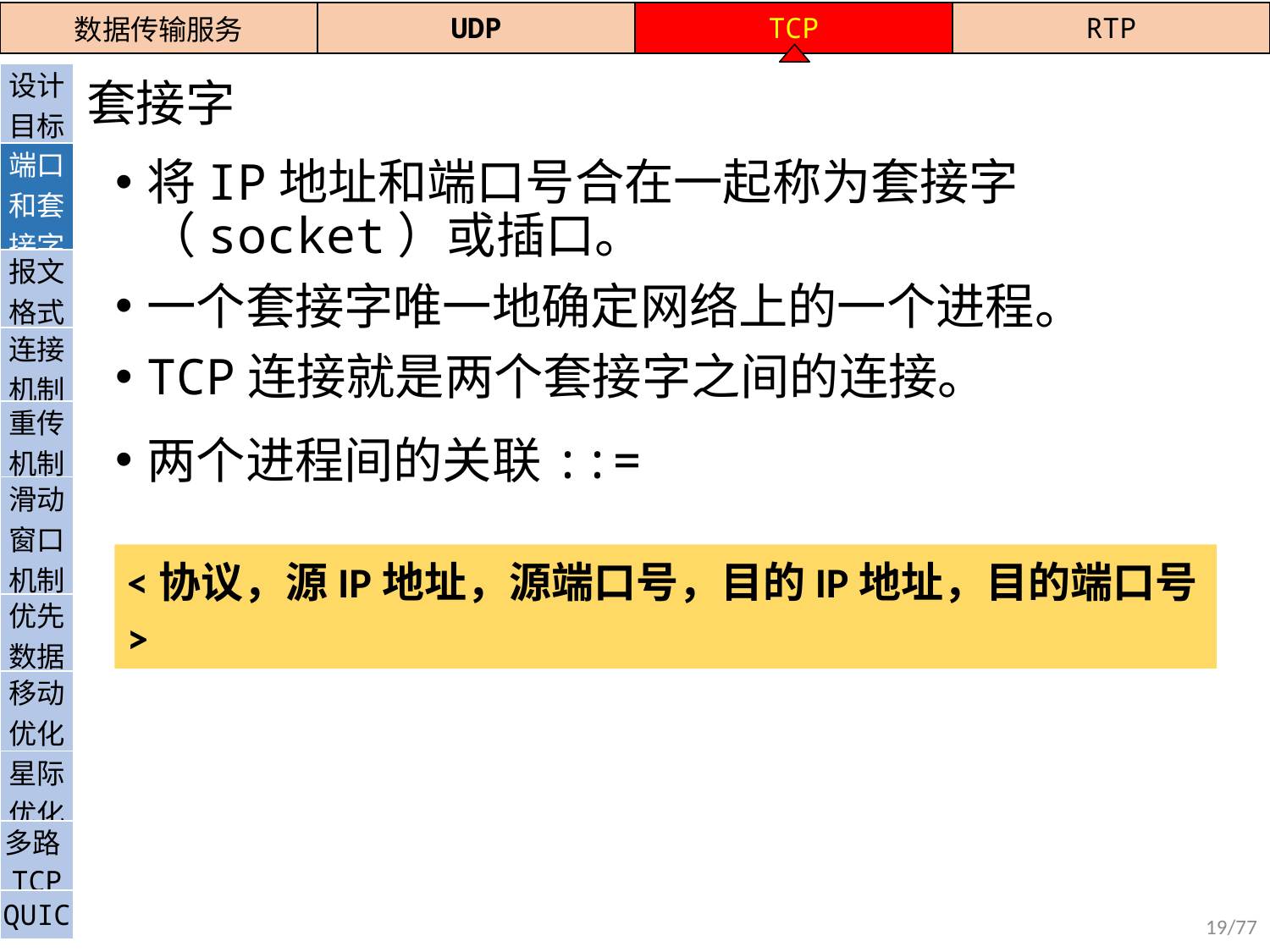

| 数据传输服务 | UDP | TCP | RTP |
| --- | --- | --- | --- |

| 设计目标 |
| --- |
| 端口和套接字 |
| 报文格式 |
| 连接机制 |
| 重传机制 |
| 滑动窗口机制 |
| 优先数据 |
| 移动优化 |
| 星际优化 |
| 多路TCP |
| QUIC |
# 套接字
将IP地址和端口号合在一起称为套接字（socket）或插口。
一个套接字唯一地确定网络上的一个进程。
TCP连接就是两个套接字之间的连接。
两个进程间的关联::=
<协议，源IP地址，源端口号，目的IP地址，目的端口号>
19/77